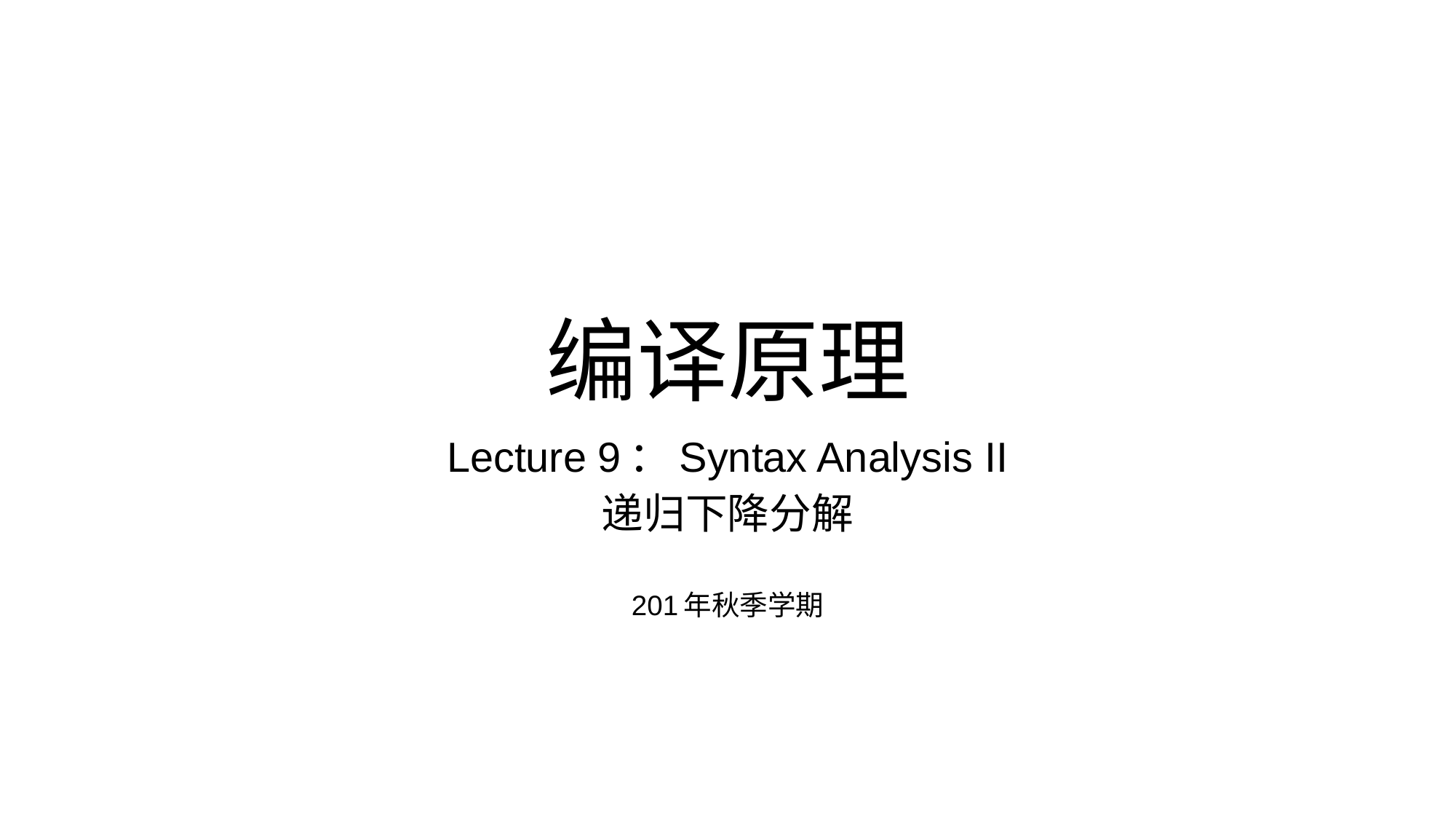

# 编译原理
Lecture 9：Syntax Analysis II
递归下降分解

201年秋季学期